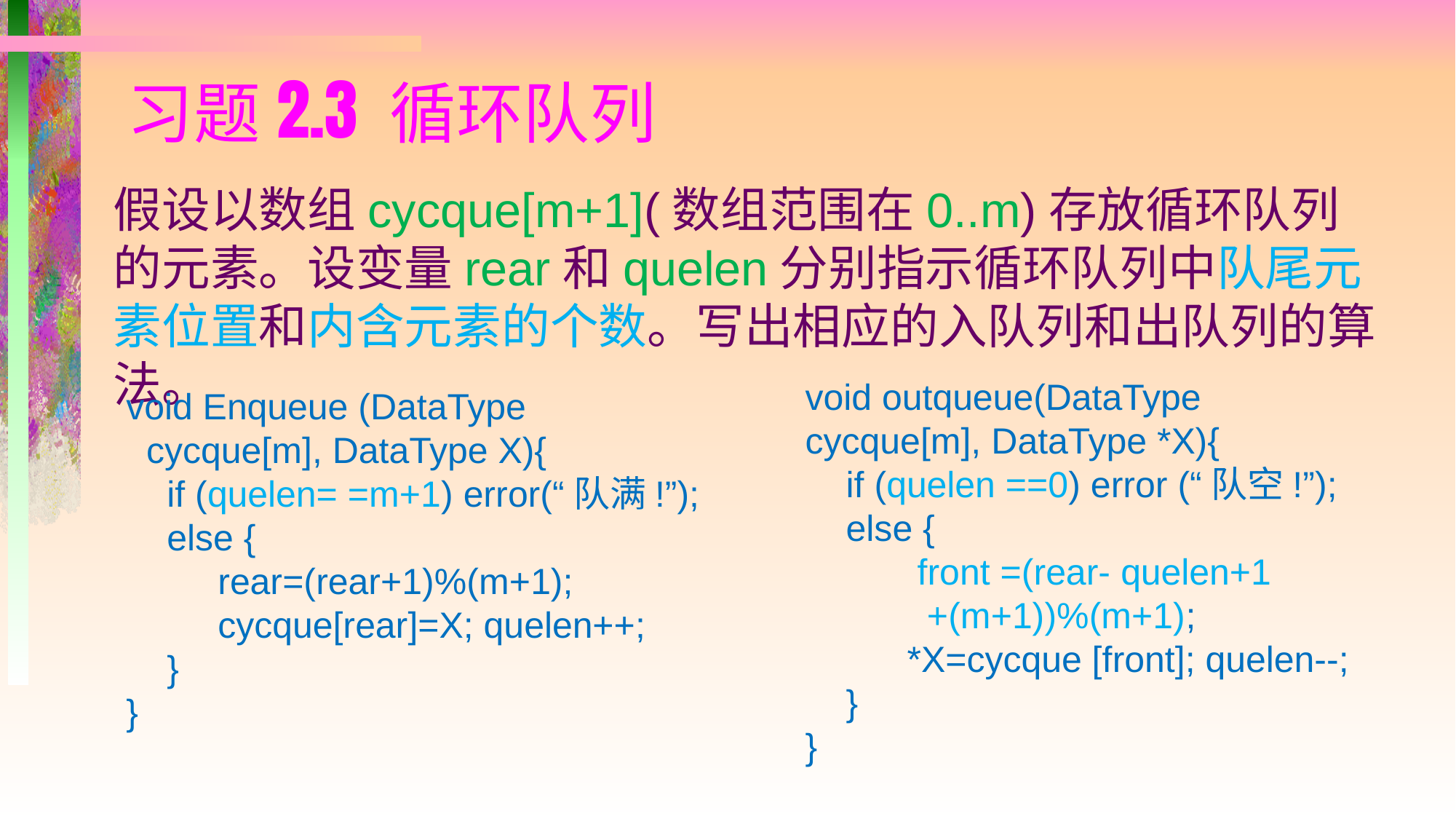

# 习题2.3 循环队列
假设以数组cycque[m+1](数组范围在0..m)存放循环队列的元素。设变量rear和quelen分别指示循环队列中队尾元素位置和内含元素的个数。写出相应的入队列和出队列的算法。
void outqueue(DataType  cycque[m], DataType *X){
    if (quelen ==0) error (“队空!”);
    else {
           front =(rear- quelen+1
            +(m+1))%(m+1);
          *X=cycque [front]; quelen--;
    }
}
void Enqueue (DataType
  cycque[m], DataType X){
    if (quelen= =m+1) error(“队满!”);
    else {
         rear=(rear+1)%(m+1);
         cycque[rear]=X; quelen++;
    }
}